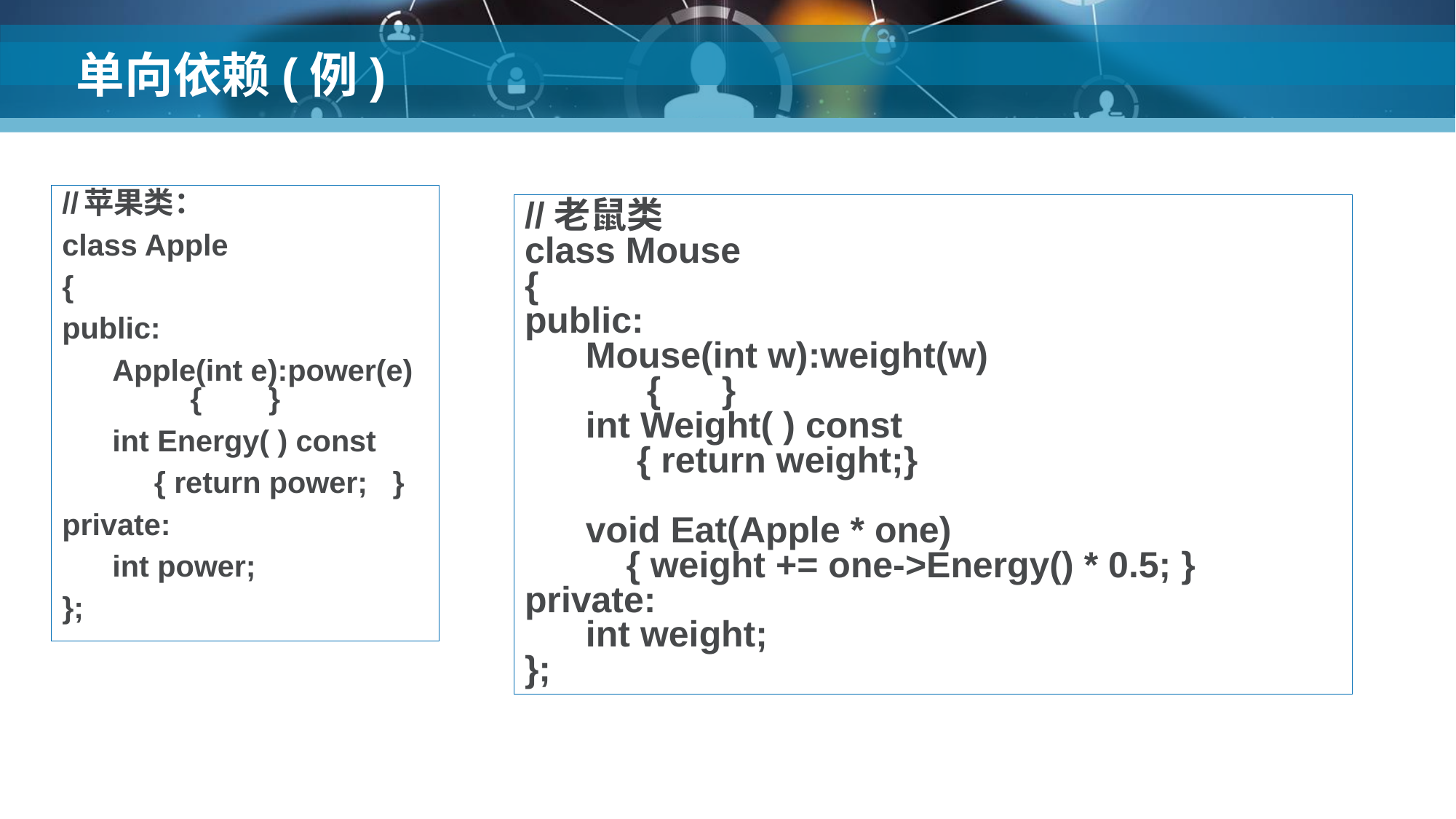

# 单向依赖(例)
//苹果类：
class Apple
{
public:
      Apple(int e):power(e)
        {        }
      int Energy( ) const
           { return power;   }
private:
      int power;
};

//老鼠类
class Mouse
{
public:
      Mouse(int w):weight(w)
            {      }
      int Weight( ) const
           { return weight;}
      void Eat(Apple * one)
          { weight += one->Energy() * 0.5; }
private:
      int weight;
};